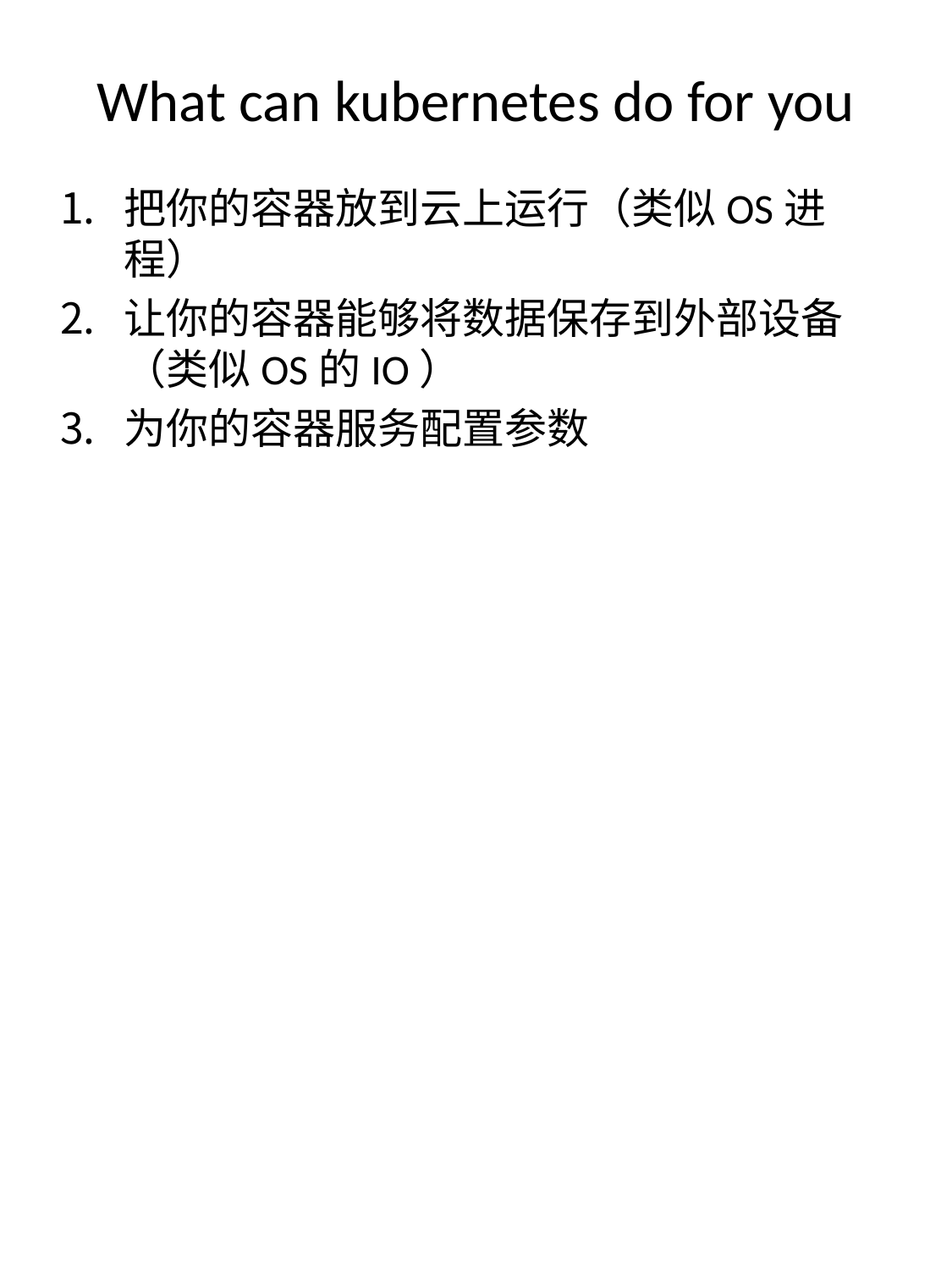

# What can kubernetes do for you
把你的容器放到云上运行（类似OS进程）
让你的容器能够将数据保存到外部设备（类似OS的IO）
为你的容器服务配置参数